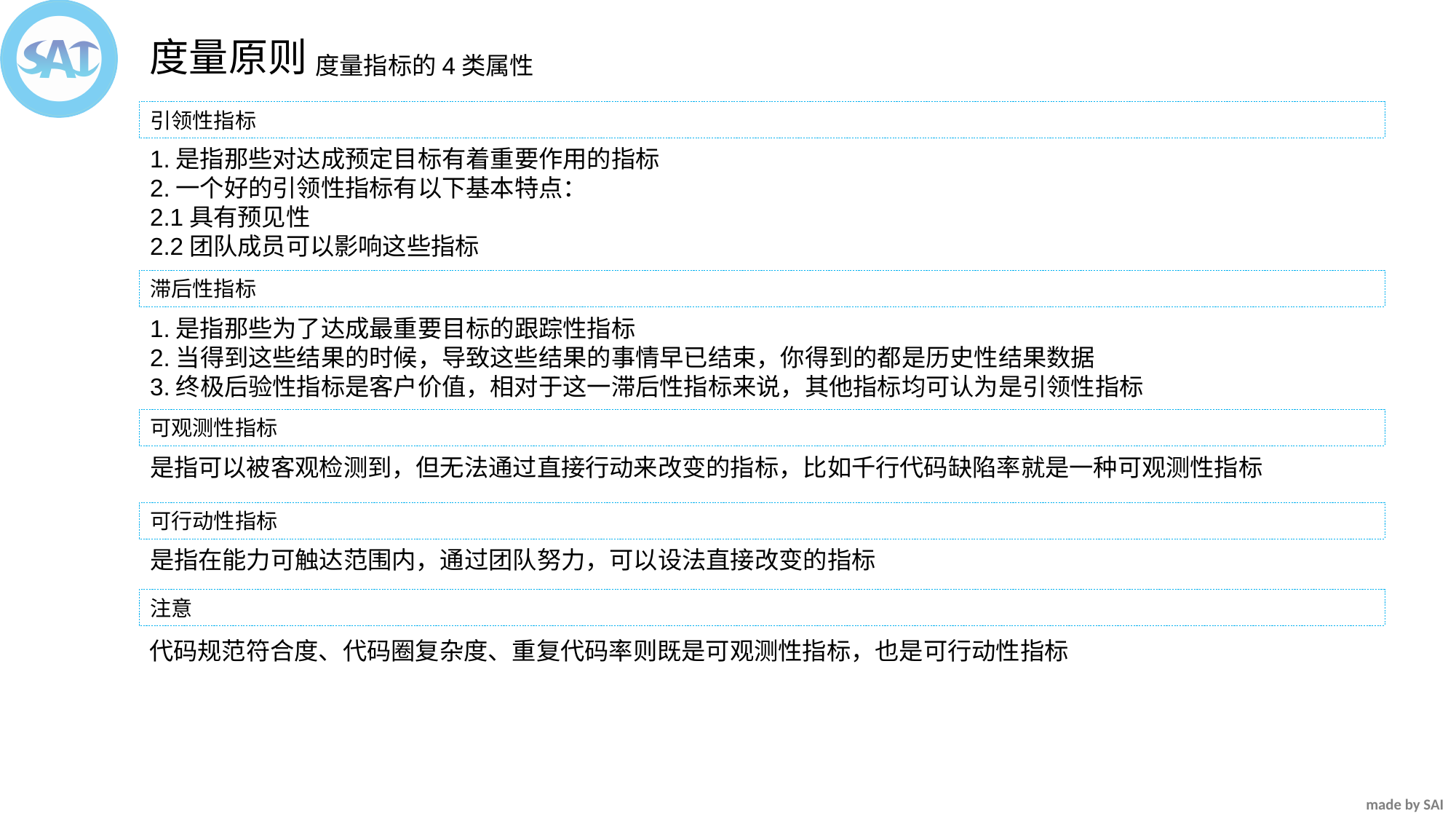

度量原则
度量指标的4类属性
引领性指标
1.是指那些对达成预定目标有着重要作用的指标
2.一个好的引领性指标有以下基本特点：
2.1具有预见性
2.2团队成员可以影响这些指标
滞后性指标
1.是指那些为了达成最重要目标的跟踪性指标
2.当得到这些结果的时候，导致这些结果的事情早已结束，你得到的都是历史性结果数据
3.终极后验性指标是客户价值，相对于这一滞后性指标来说，其他指标均可认为是引领性指标
可观测性指标
是指可以被客观检测到，但无法通过直接行动来改变的指标，比如千行代码缺陷率就是一种可观测性指标
可行动性指标
是指在能力可触达范围内，通过团队努力，可以设法直接改变的指标
注意
代码规范符合度、代码圈复杂度、重复代码率则既是可观测性指标，也是可行动性指标